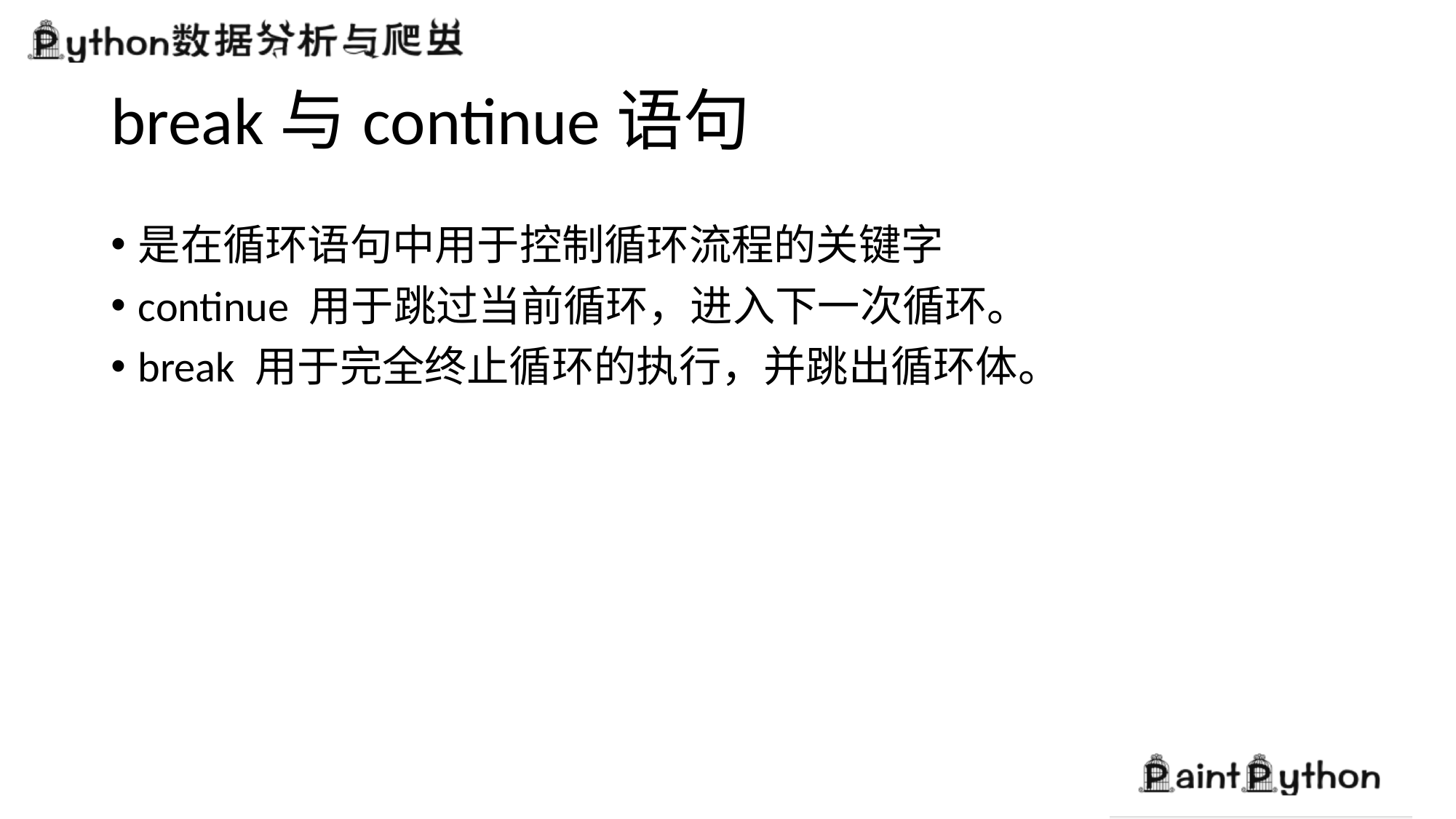

# break与continue语句
是在循环语句中用于控制循环流程的关键字
continue 用于跳过当前循环，进入下一次循环。
break 用于完全终止循环的执行，并跳出循环体。